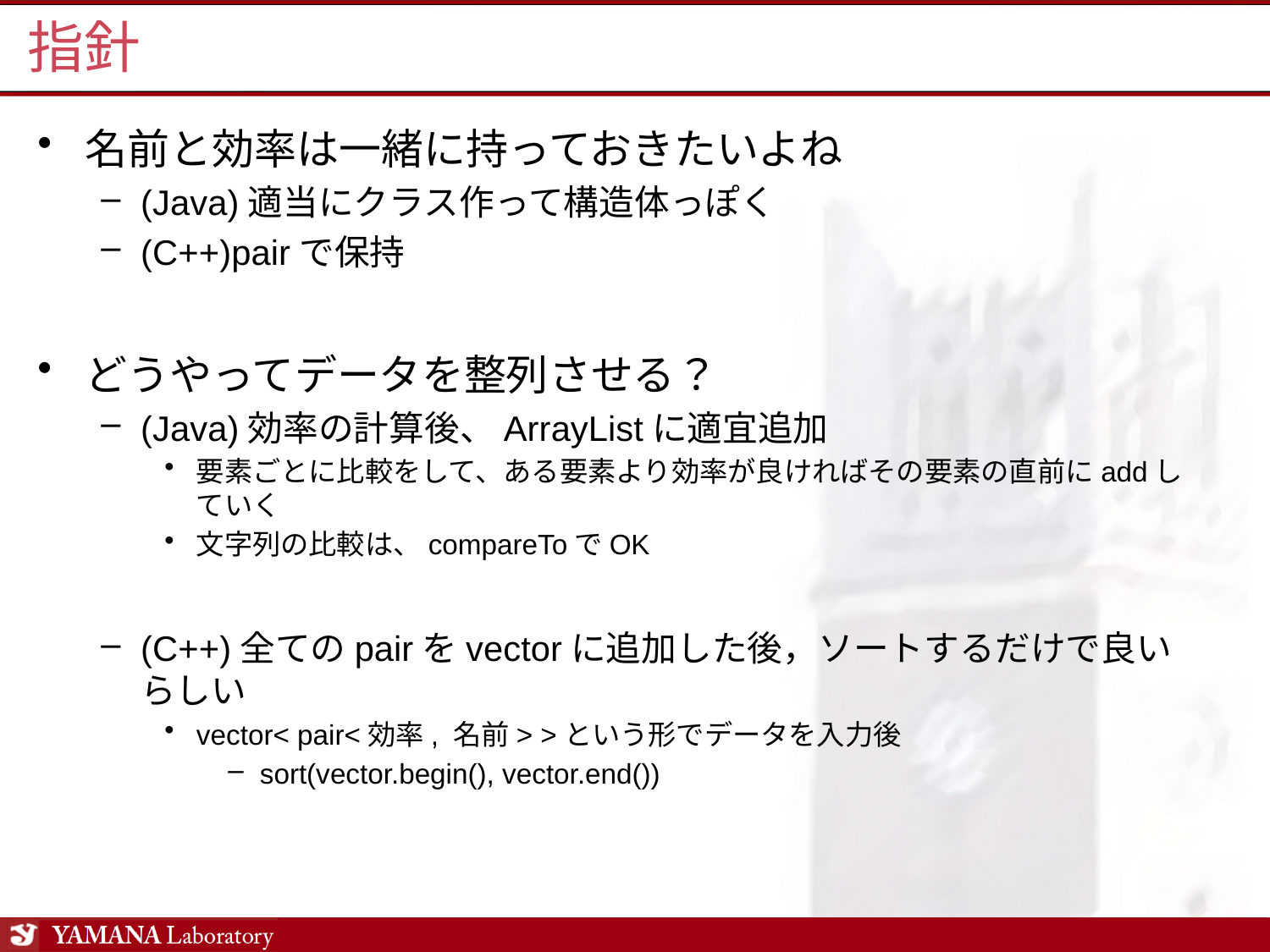

# 指針
名前と効率は一緒に持っておきたいよね
(Java)適当にクラス作って構造体っぽく
(C++)pairで保持

どうやってデータを整列させる？
(Java)効率の計算後、ArrayListに適宜追加
要素ごとに比較をして、ある要素より効率が良ければその要素の直前にaddしていく
文字列の比較は、compareToでOK

(C++)全てのpairをvectorに追加した後，ソートするだけで良いらしい
vector< pair<効率, 名前> >という形でデータを入力後
sort(vector.begin(), vector.end())